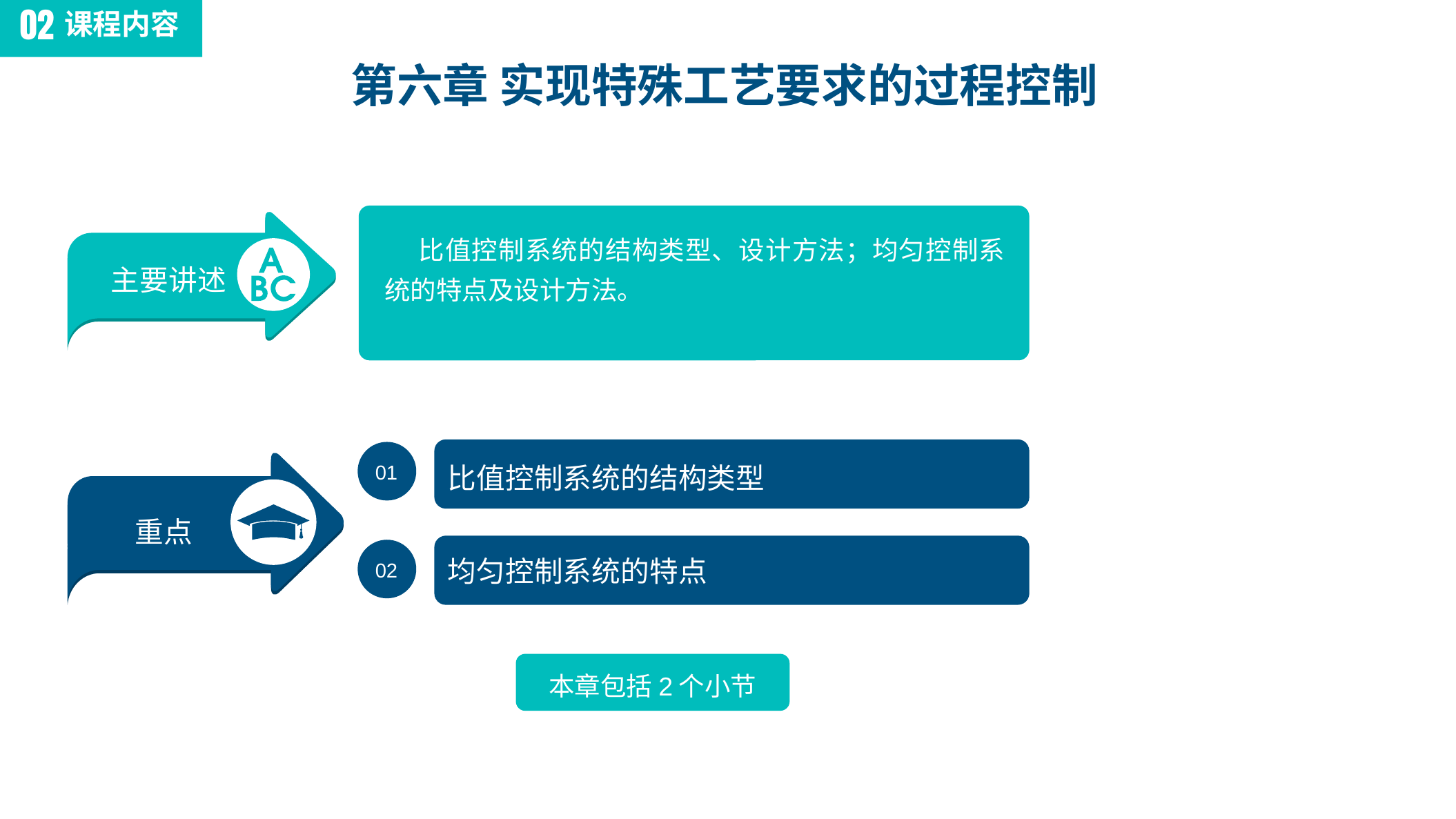

02
课程内容
第六章 实现特殊工艺要求的过程控制

    比值控制系统的结构类型、设计方法；均匀控制系统的特点及设计方法。

主要讲述
比值控制系统的结构类型

01

重点
均匀控制系统的特点

02
本章包括2个小节